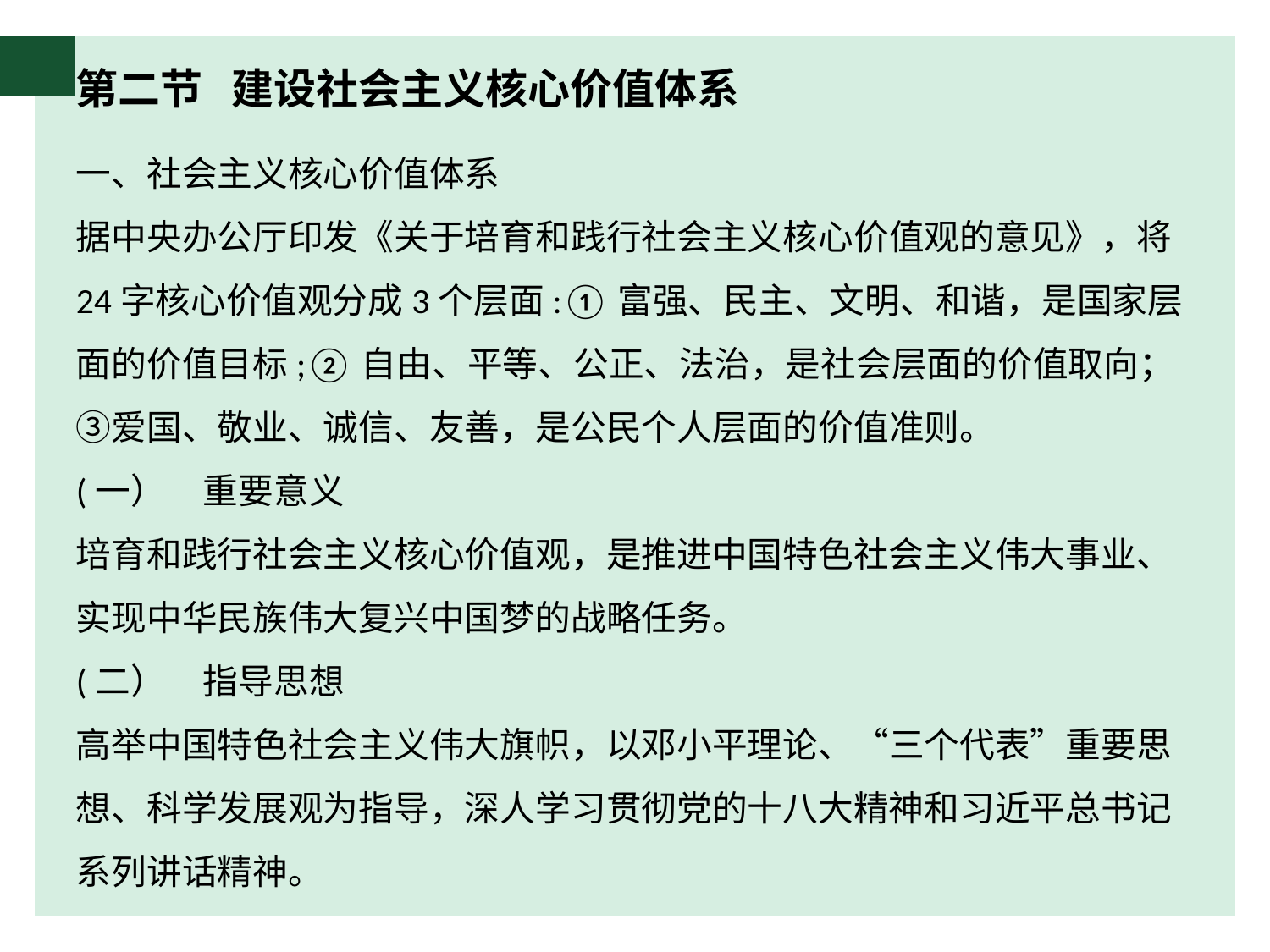

# 第二节   建设社会主义核心价值体系
一、社会主义核心价值体系
据中央办公厅印发《关于培育和践行社会主义核心价值观的意见》，将24字核心价值观分成3个层面:①富强、民主、文明、和谐，是国家层面的价值目标;②自由、平等、公正、法治，是社会层面的价值取向；③爱国、敬业、诚信、友善，是公民个人层面的价值准则。
(一）	重要意义
培育和践行社会主义核心价值观，是推进中国特色社会主义伟大事业、实现中华民族伟大复兴中国梦的战略任务。
(二）	指导思想
高举中国特色社会主义伟大旗帜，以邓小平理论、“三个代表”重要思想、科学发展观为指导，深人学习贯彻党的十八大精神和习近平总书记系列讲话精神。